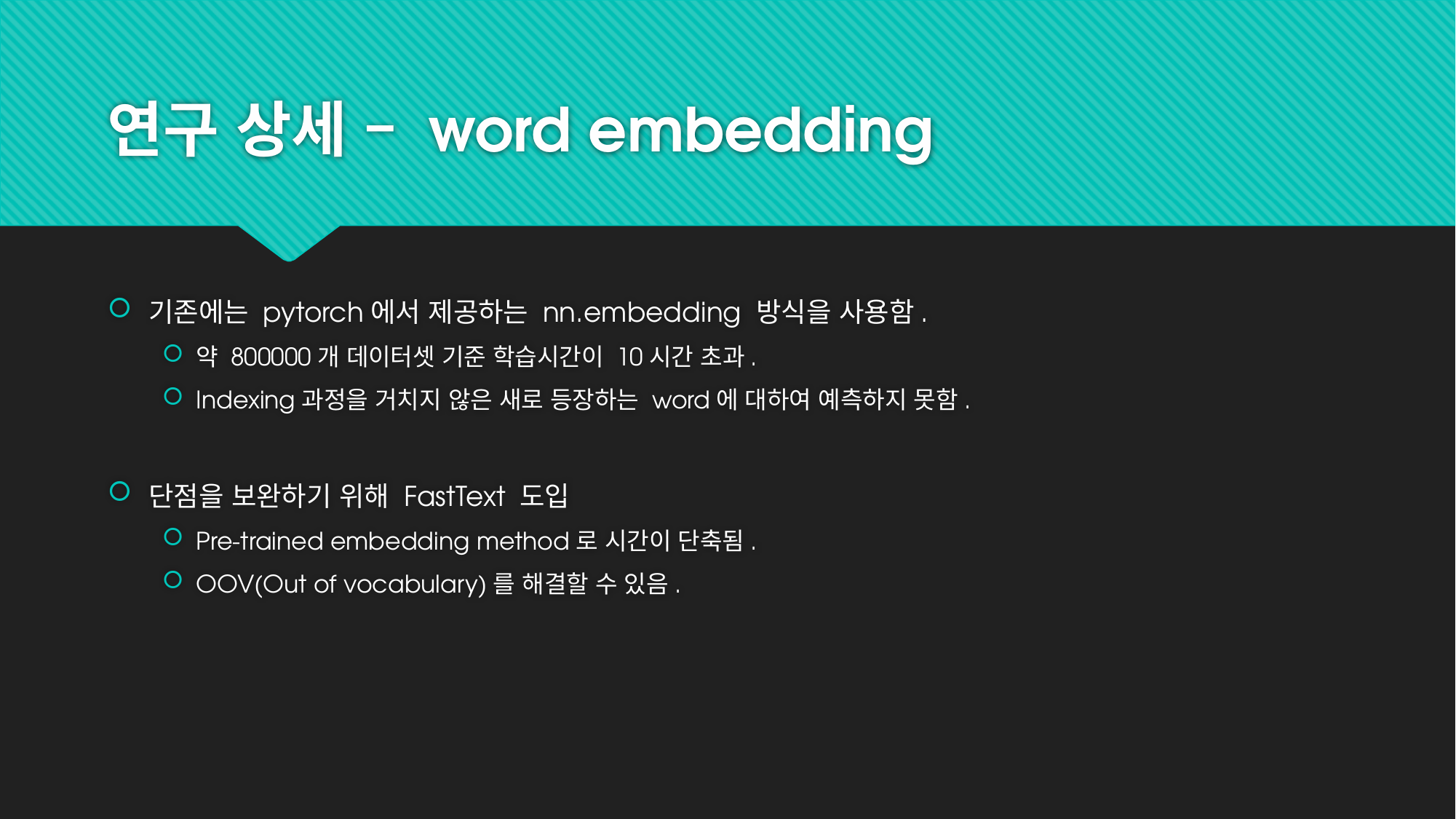

# 연구 상세 – word embedding
기존에는 pytorch에서 제공하는 nn.embedding 방식을 사용함.
약 800000개 데이터셋 기준 학습시간이 10시간 초과.
Indexing과정을 거치지 않은 새로 등장하는 word에 대하여 예측하지 못함.

단점을 보완하기 위해 FastText 도입
Pre-trained embedding method로 시간이 단축됨.
OOV(Out of vocabulary)를 해결할 수 있음.